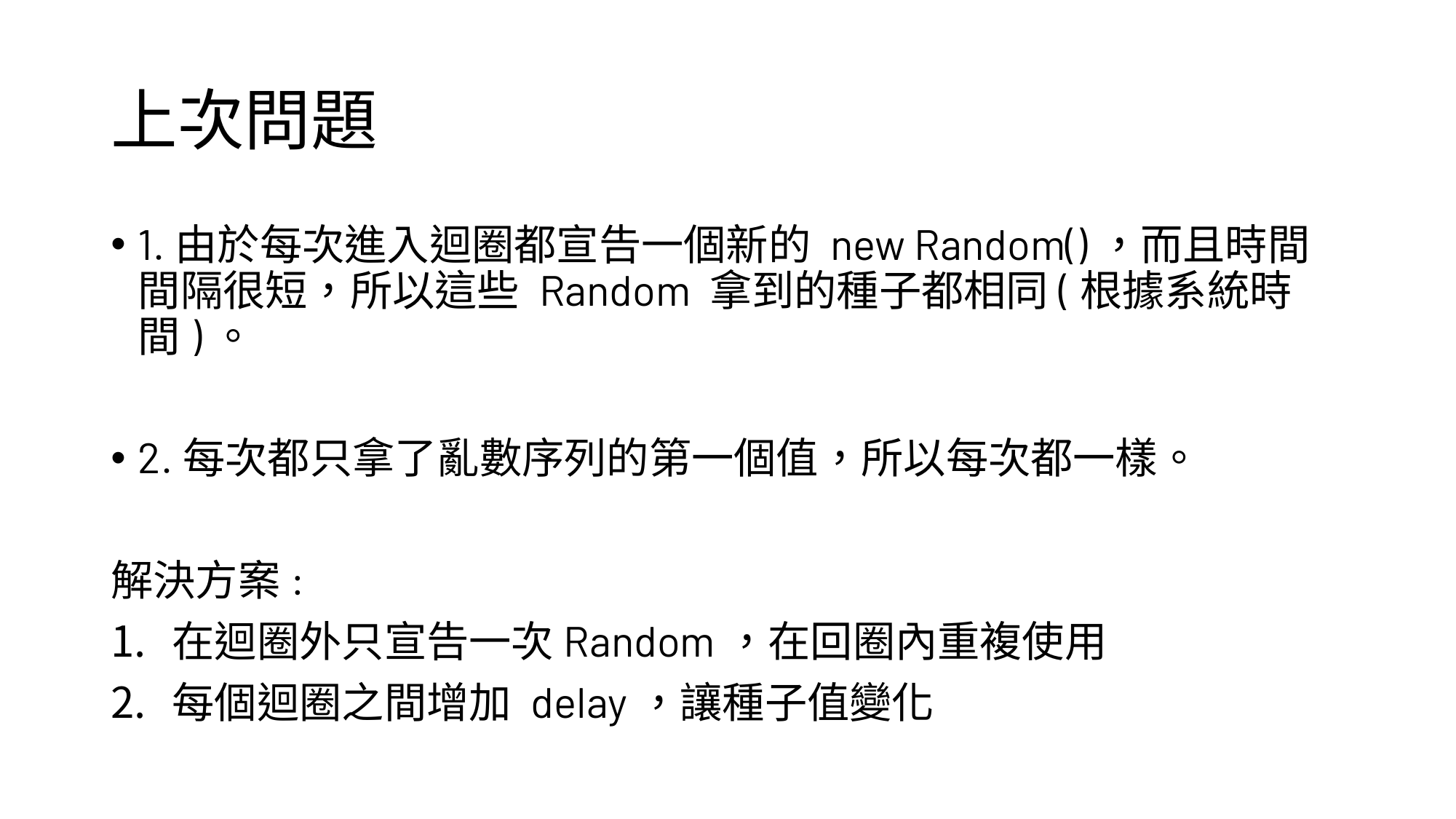

# 上次問題
1.由於每次進入迴圈都宣告一個新的 new Random()，而且時間間隔很短，所以這些 Random 拿到的種子都相同(根據系統時間)。

2.每次都只拿了亂數序列的第一個值，所以每次都一樣。

解決方案:
在迴圈外只宣告一次Random，在回圈內重複使用
每個迴圈之間增加 delay，讓種子值變化